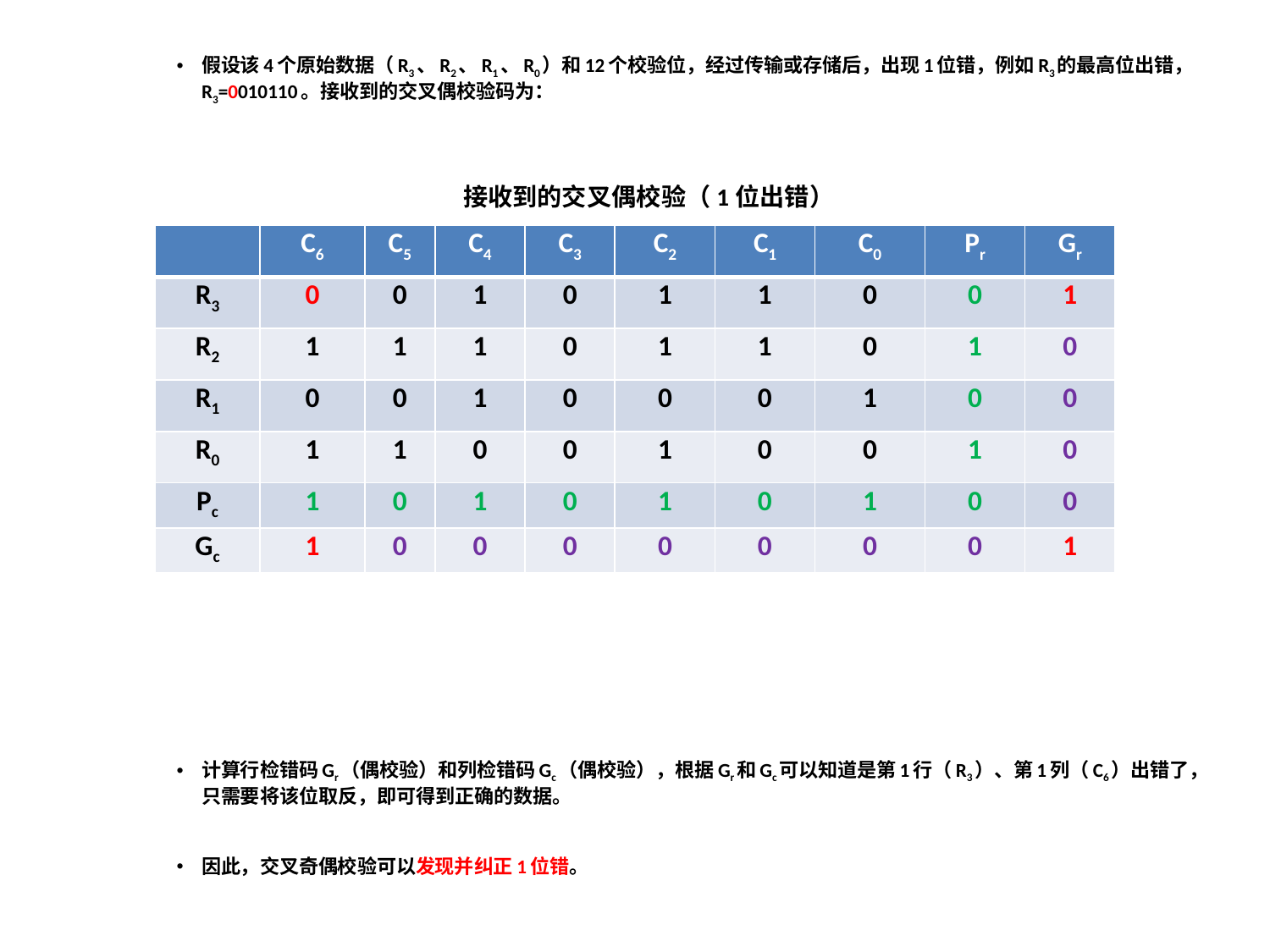

假设该4个原始数据（R3、R2、R1、R0）和12个校验位，经过传输或存储后，出现1位错，例如R3的最高位出错，R3=0010110。接收到的交叉偶校验码为：

计算行检错码Gr（偶校验）和列检错码Gc（偶校验），根据Gr和Gc可以知道是第1行（R3）、第1列（C6）出错了，只需要将该位取反，即可得到正确的数据。

因此，交叉奇偶校验可以发现并纠正1位错。

接收到的交叉偶校验（1位出错）
|  | C6 | C5 | C4 | C3 | C2 | C1 | C0 | Pr | Gr |
| --- | --- | --- | --- | --- | --- | --- | --- | --- | --- |
| R3 | 0 | 0 | 1 | 0 | 1 | 1 | 0 | 0 | 1 |
| R2 | 1 | 1 | 1 | 0 | 1 | 1 | 0 | 1 | 0 |
| R1 | 0 | 0 | 1 | 0 | 0 | 0 | 1 | 0 | 0 |
| R0 | 1 | 1 | 0 | 0 | 1 | 0 | 0 | 1 | 0 |
| Pc | 1 | 0 | 1 | 0 | 1 | 0 | 1 | 0 | 0 |
| Gc | 1 | 0 | 0 | 0 | 0 | 0 | 0 | 0 | 1 |